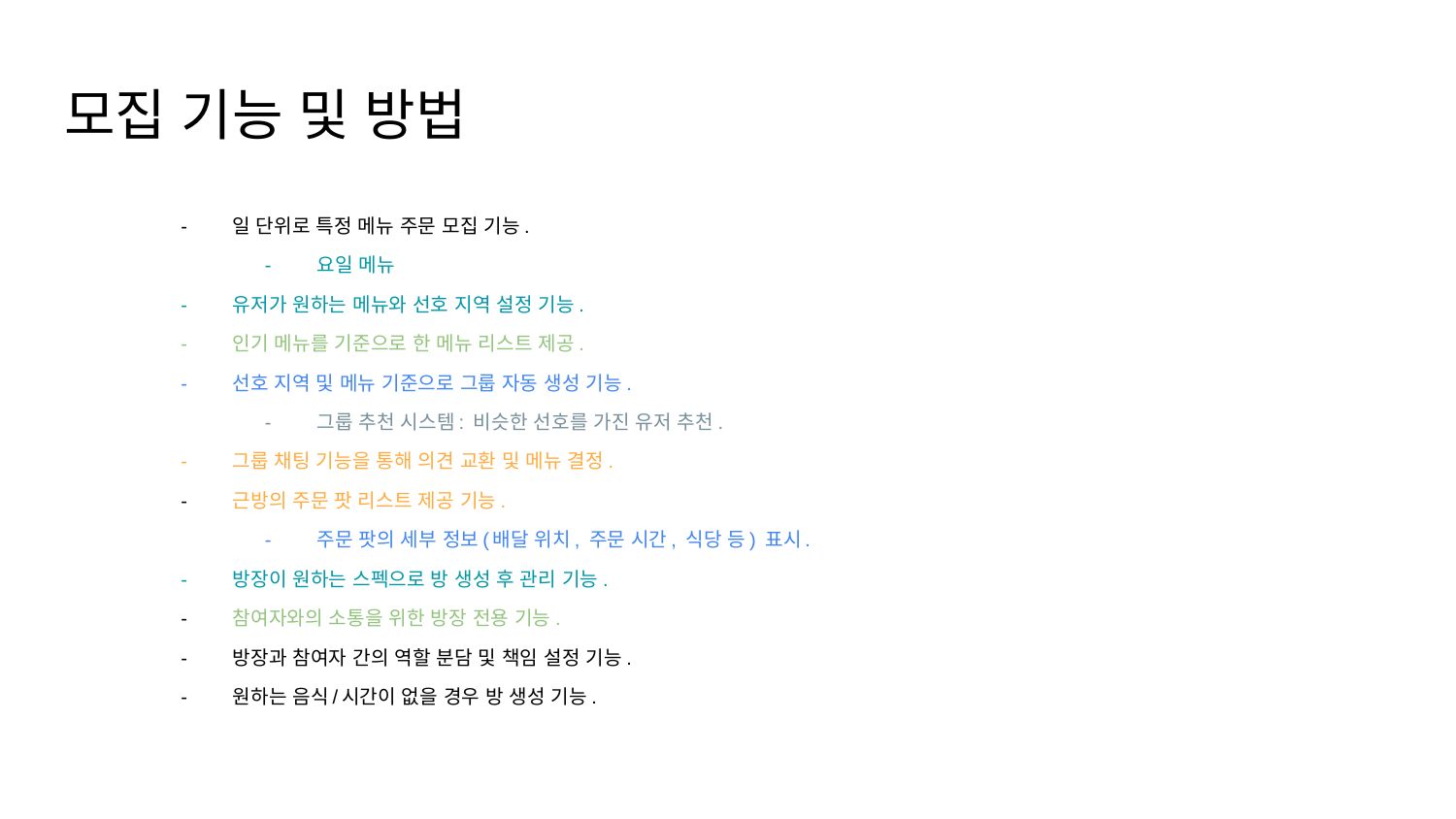

# 모집 기능 및 방법
일 단위로 특정 메뉴 주문 모집 기능.
요일 메뉴
유저가 원하는 메뉴와 선호 지역 설정 기능.
인기 메뉴를 기준으로 한 메뉴 리스트 제공.
선호 지역 및 메뉴 기준으로 그룹 자동 생성 기능.
그룹 추천 시스템: 비슷한 선호를 가진 유저 추천.
그룹 채팅 기능을 통해 의견 교환 및 메뉴 결정.
근방의 주문 팟 리스트 제공 기능.
주문 팟의 세부 정보(배달 위치, 주문 시간, 식당 등) 표시.
방장이 원하는 스펙으로 방 생성 후 관리 기능.
참여자와의 소통을 위한 방장 전용 기능.
방장과 참여자 간의 역할 분담 및 책임 설정 기능.
원하는 음식/시간이 없을 경우 방 생성 기능.